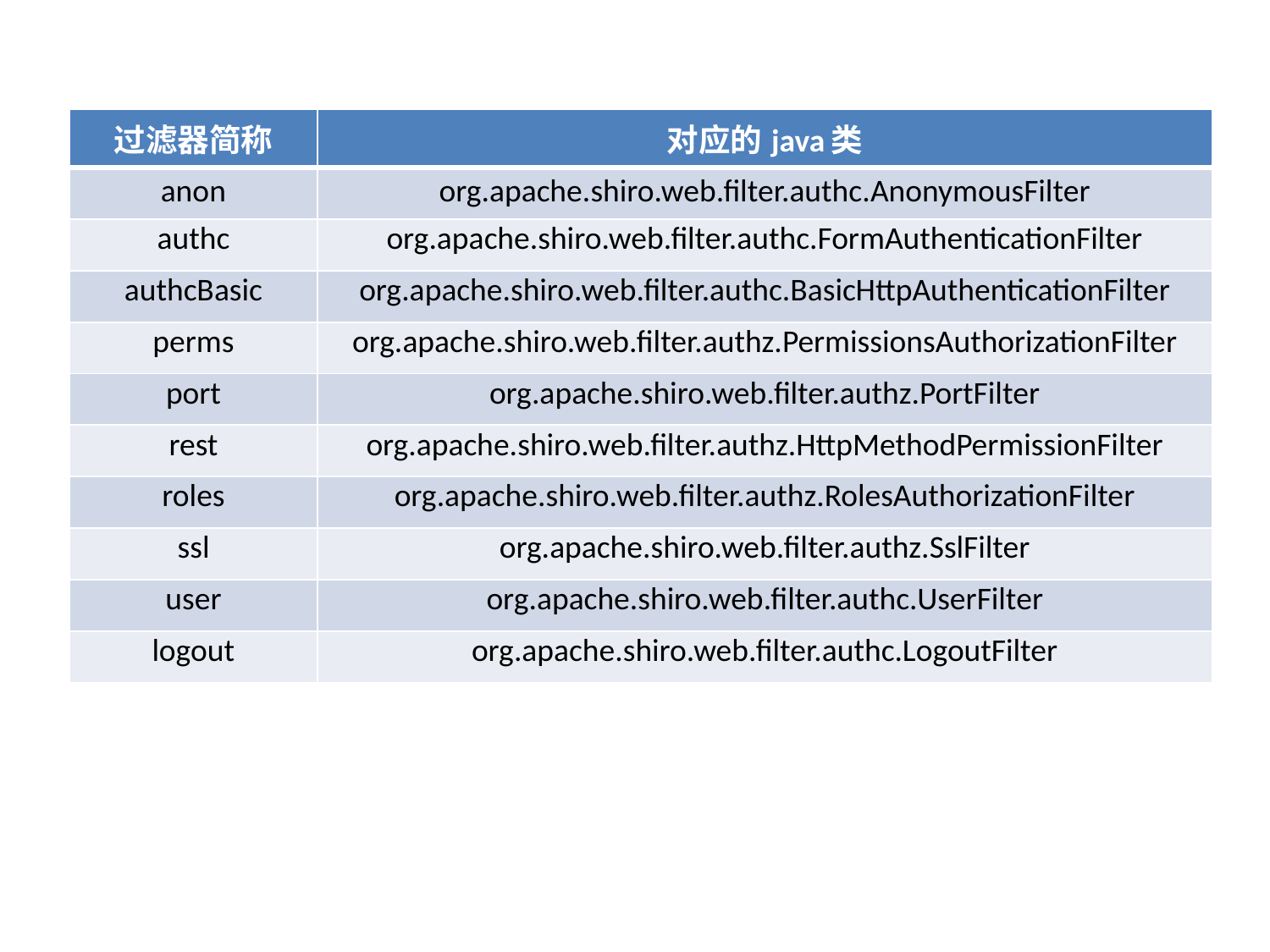

| 过滤器简称 | 对应的java类 |
| --- | --- |
| anon | org.apache.shiro.web.filter.authc.AnonymousFilter |
| authc | org.apache.shiro.web.filter.authc.FormAuthenticationFilter |
| authcBasic | org.apache.shiro.web.filter.authc.BasicHttpAuthenticationFilter |
| perms | org.apache.shiro.web.filter.authz.PermissionsAuthorizationFilter |
| port | org.apache.shiro.web.filter.authz.PortFilter |
| rest | org.apache.shiro.web.filter.authz.HttpMethodPermissionFilter |
| roles | org.apache.shiro.web.filter.authz.RolesAuthorizationFilter |
| ssl | org.apache.shiro.web.filter.authz.SslFilter |
| user | org.apache.shiro.web.filter.authc.UserFilter |
| logout | org.apache.shiro.web.filter.authc.LogoutFilter |